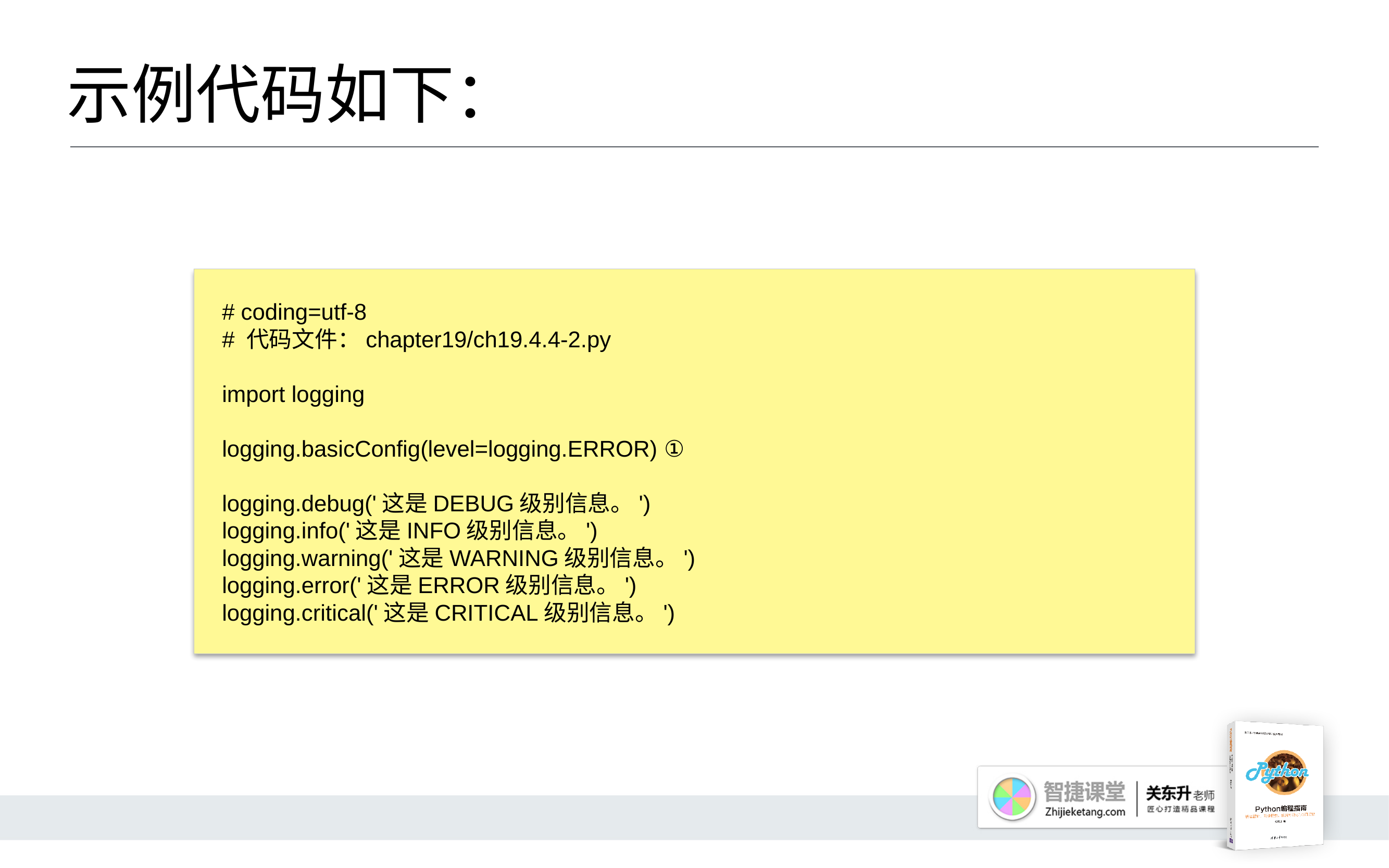

# 示例代码如下：
# coding=utf-8
# 代码文件：chapter19/ch19.4.4-2.py

import logging

logging.basicConfig(level=logging.ERROR) ①

logging.debug('这是DEBUG级别信息。')
logging.info('这是INFO级别信息。')
logging.warning('这是WARNING级别信息。')
logging.error('这是ERROR级别信息。')
logging.critical('这是CRITICAL级别信息。')